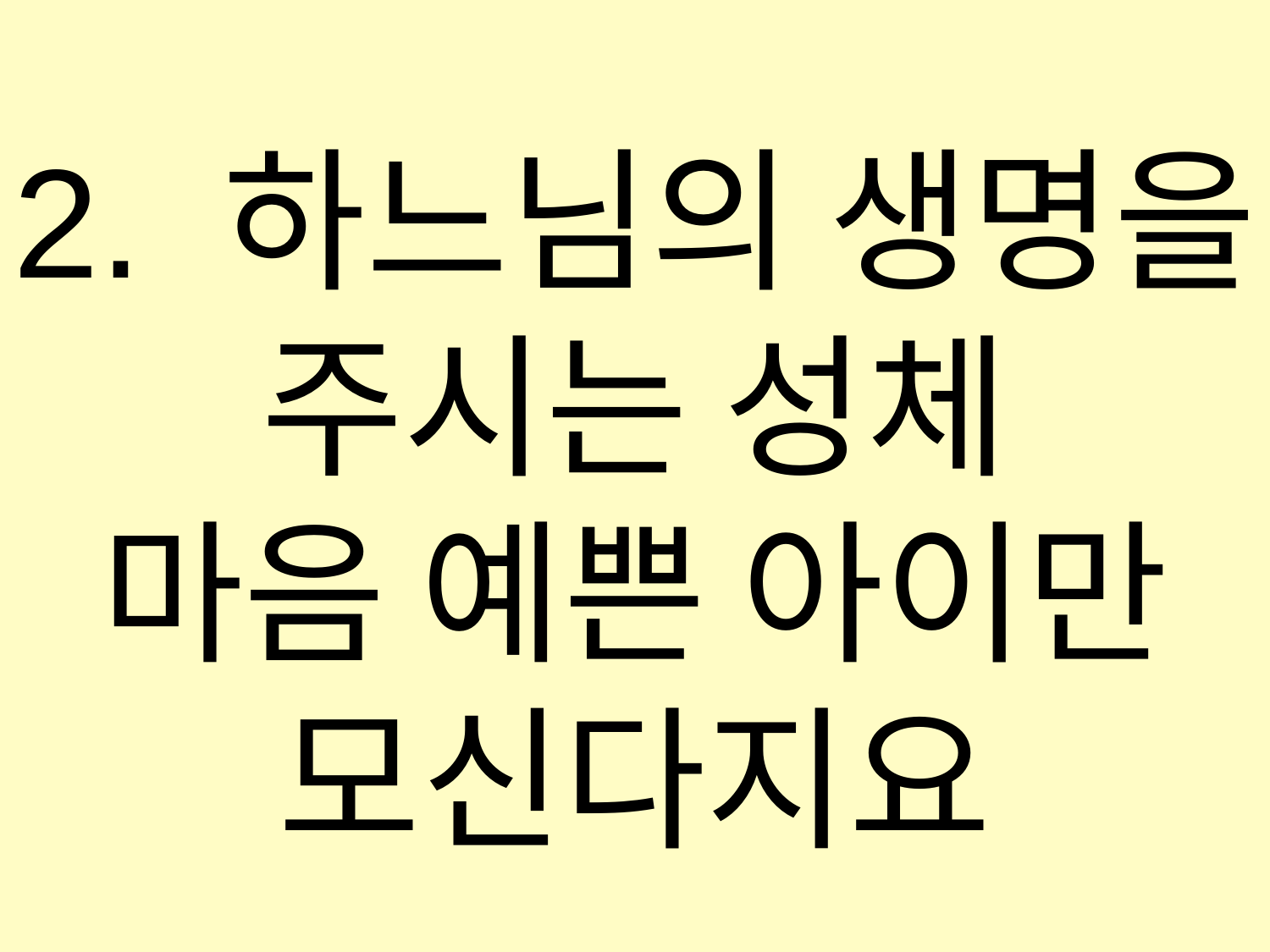

2. 하느님의 생명을
주시는 성체
마음 예쁜 아이만
모신다지요